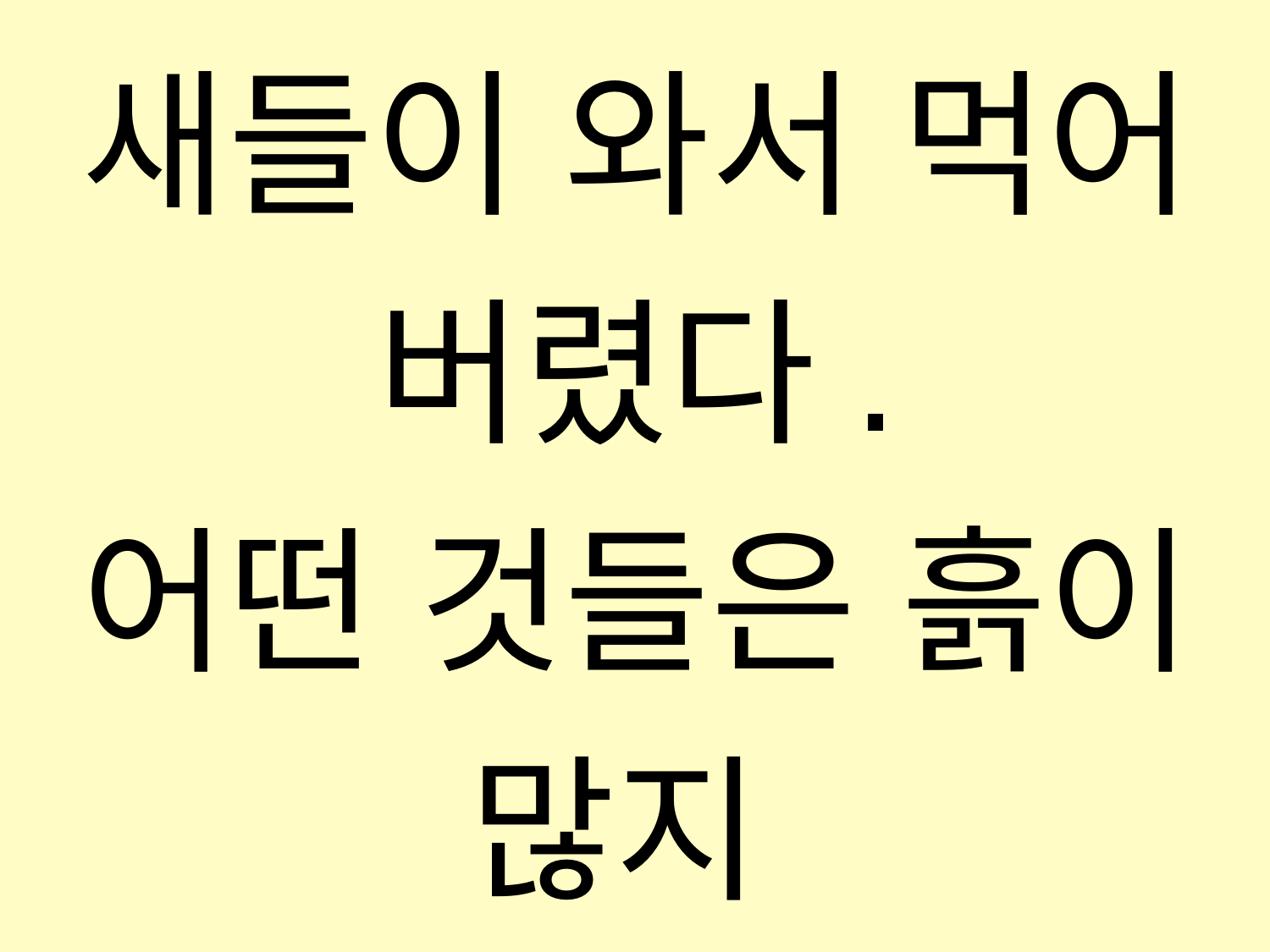

새들이 와서 먹어 버렸다.
어떤 것들은 흙이 많지
않은 돌밭에 떨어졌다.
흙이 깊지 않아